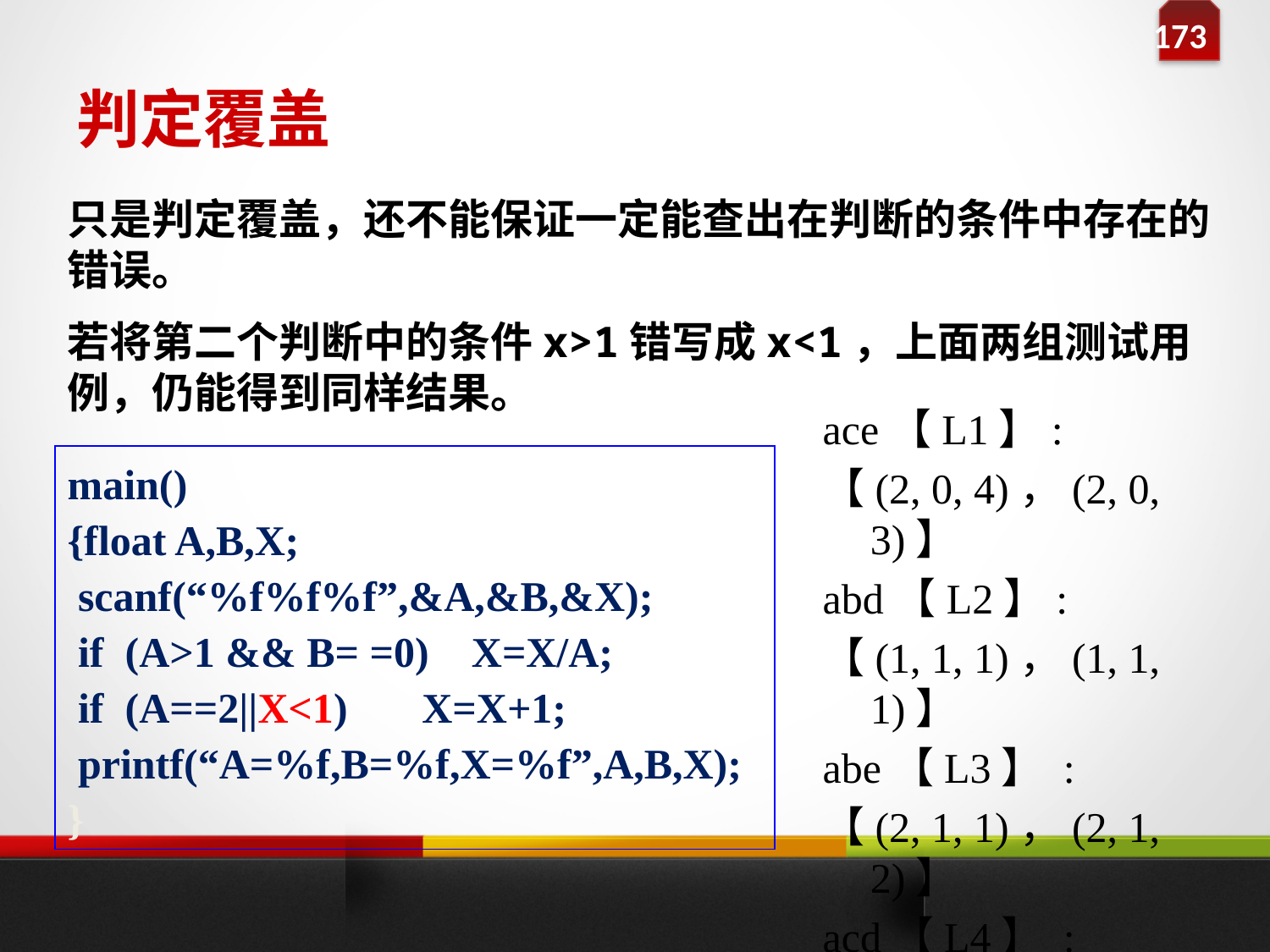

# 判定覆盖
只是判定覆盖，还不能保证一定能查出在判断的条件中存在的错误。
若将第二个判断中的条件x>1错写成x<1，上面两组测试用例，仍能得到同样结果。
ace【L1】:
【(2, 0, 4)，(2, 0, 3)】
abd【L2】:
【(1, 1, 1)，(1, 1, 1)】
abe【L3】 :
【(2, 1, 1)，(2, 1, 2)】
acd【L4】 :
【(3, 0, 3)，(3, 1, 1)】
main()
{float A,B,X;
 scanf(“%f%f%f”,&A,&B,&X);
 if  (A>1 && B= =0)    X=X/A;
 if  (A==2||X<1)       X=X+1;
 printf(“A=%f,B=%f,X=%f”,A,B,X);
}